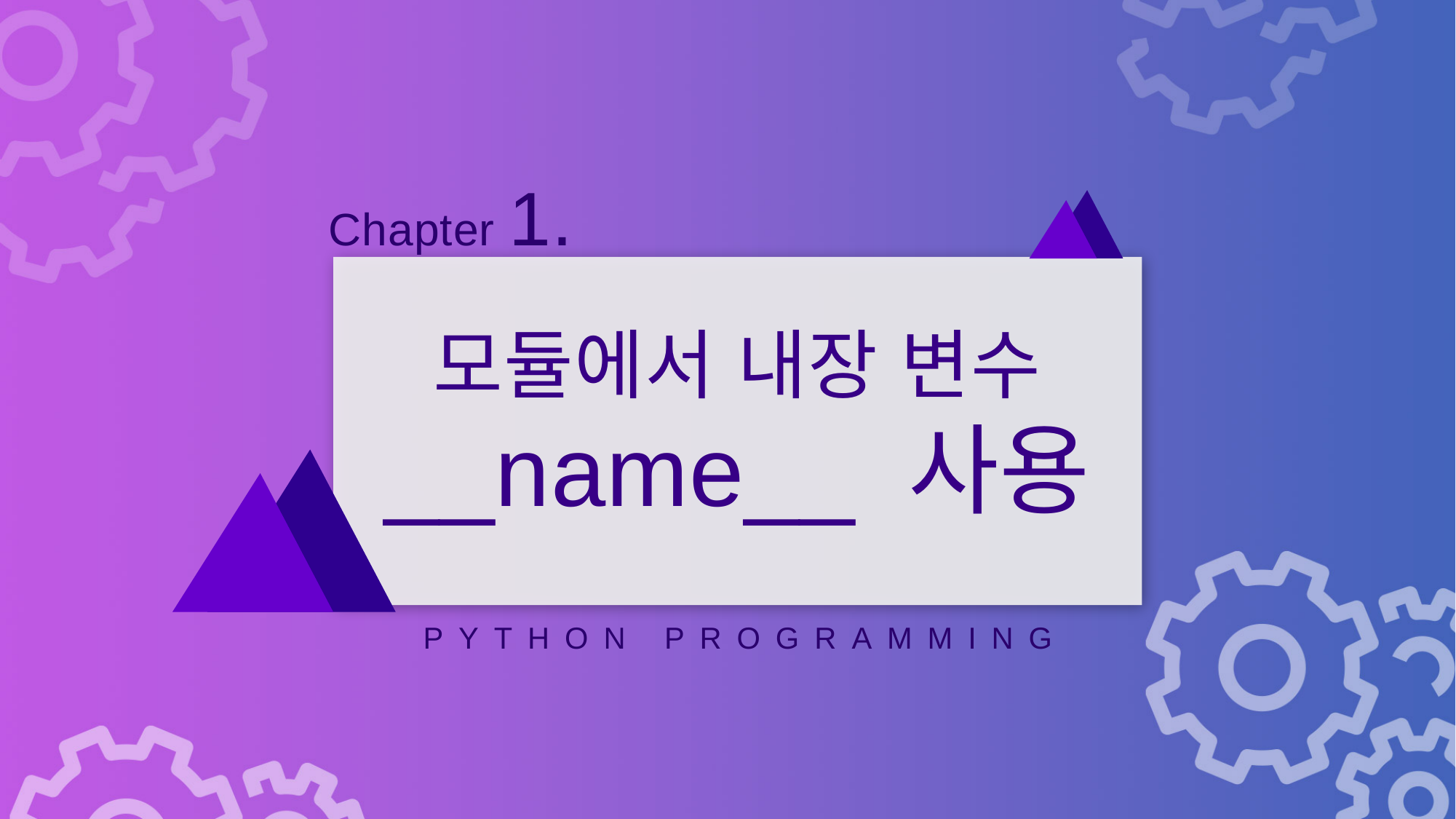

Chapter 1.
모듈에서 내장 변수 __name__ 사용